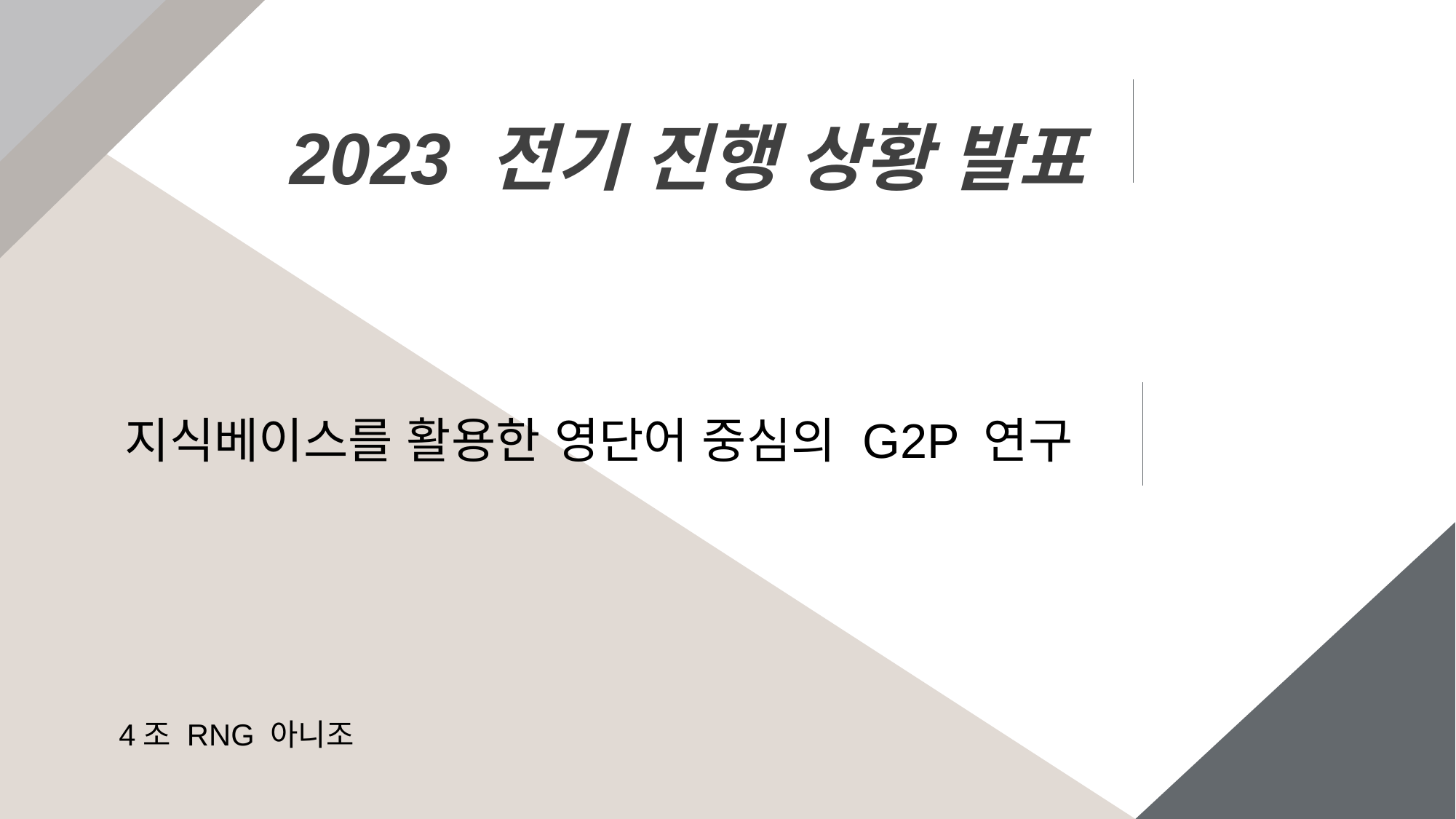

2023 전기 진행 상황 발표

지식베이스를 활용한 영단어 중심의 G2P 연구

4조 RNG 아니조